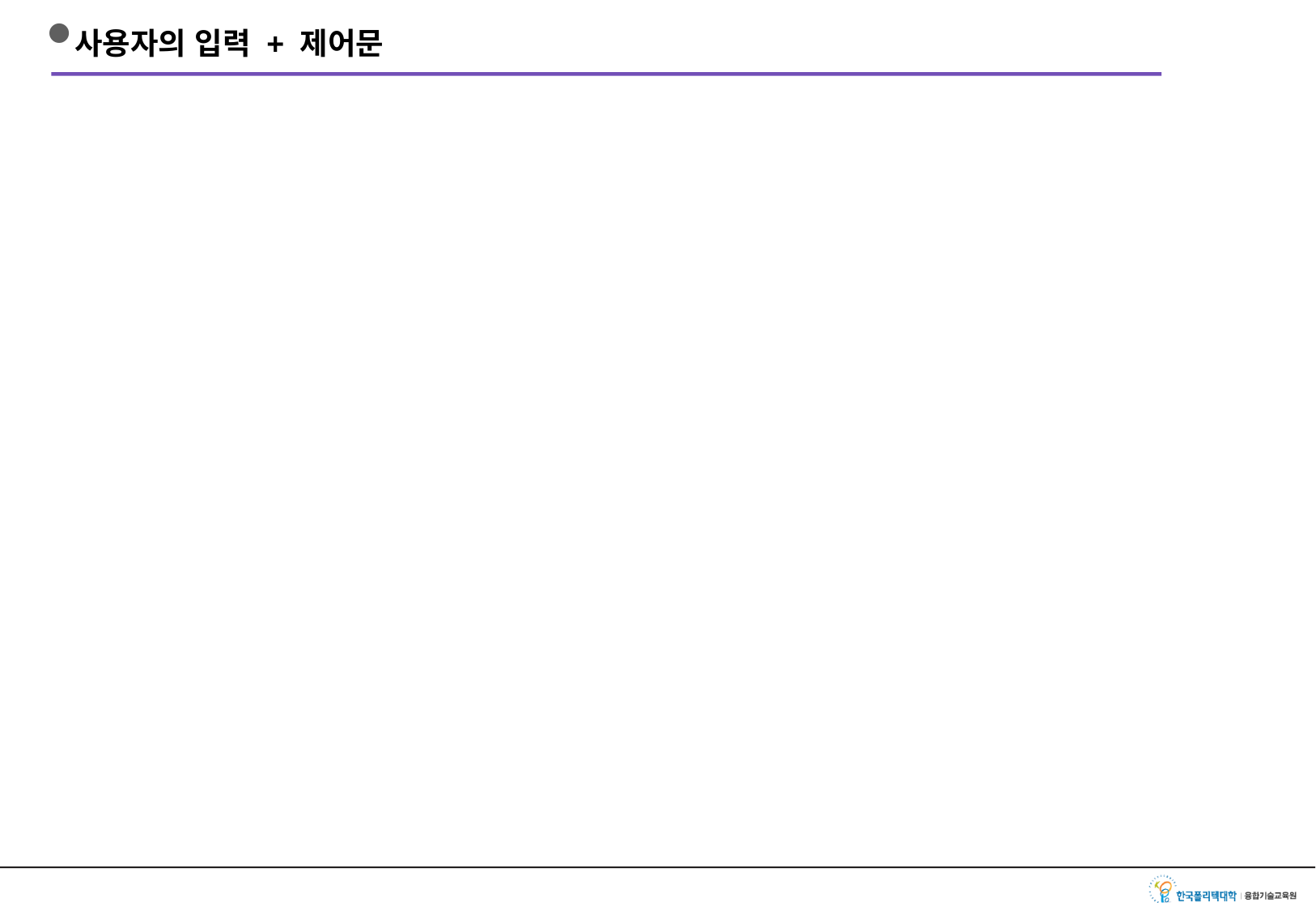

# 사용자의 입력 + 제어문
키보드에서 입력한 데이터를 프로그램이 분기해서 처리하는 연습
임의의 숫자 발생 후 사용자의 입력을 검사
Math.random( )을 통해 임의의 숫자 발생